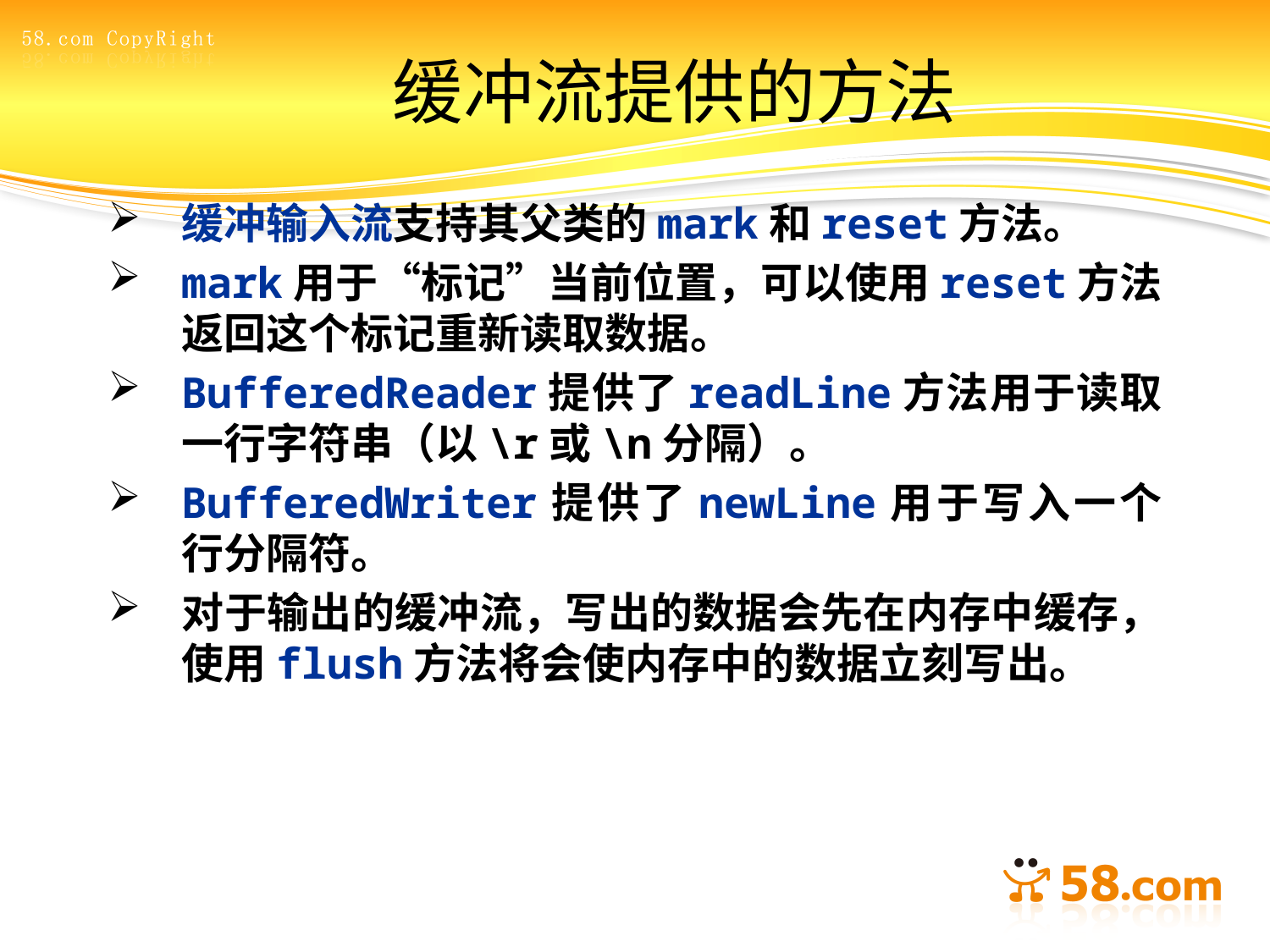

# 缓冲流提供的方法
缓冲输入流支持其父类的mark和reset方法。
mark用于“标记”当前位置，可以使用reset方法返回这个标记重新读取数据。
BufferedReader提供了readLine方法用于读取一行字符串（以\r或\n分隔）。
BufferedWriter提供了newLine用于写入一个行分隔符。
对于输出的缓冲流，写出的数据会先在内存中缓存，使用flush方法将会使内存中的数据立刻写出。